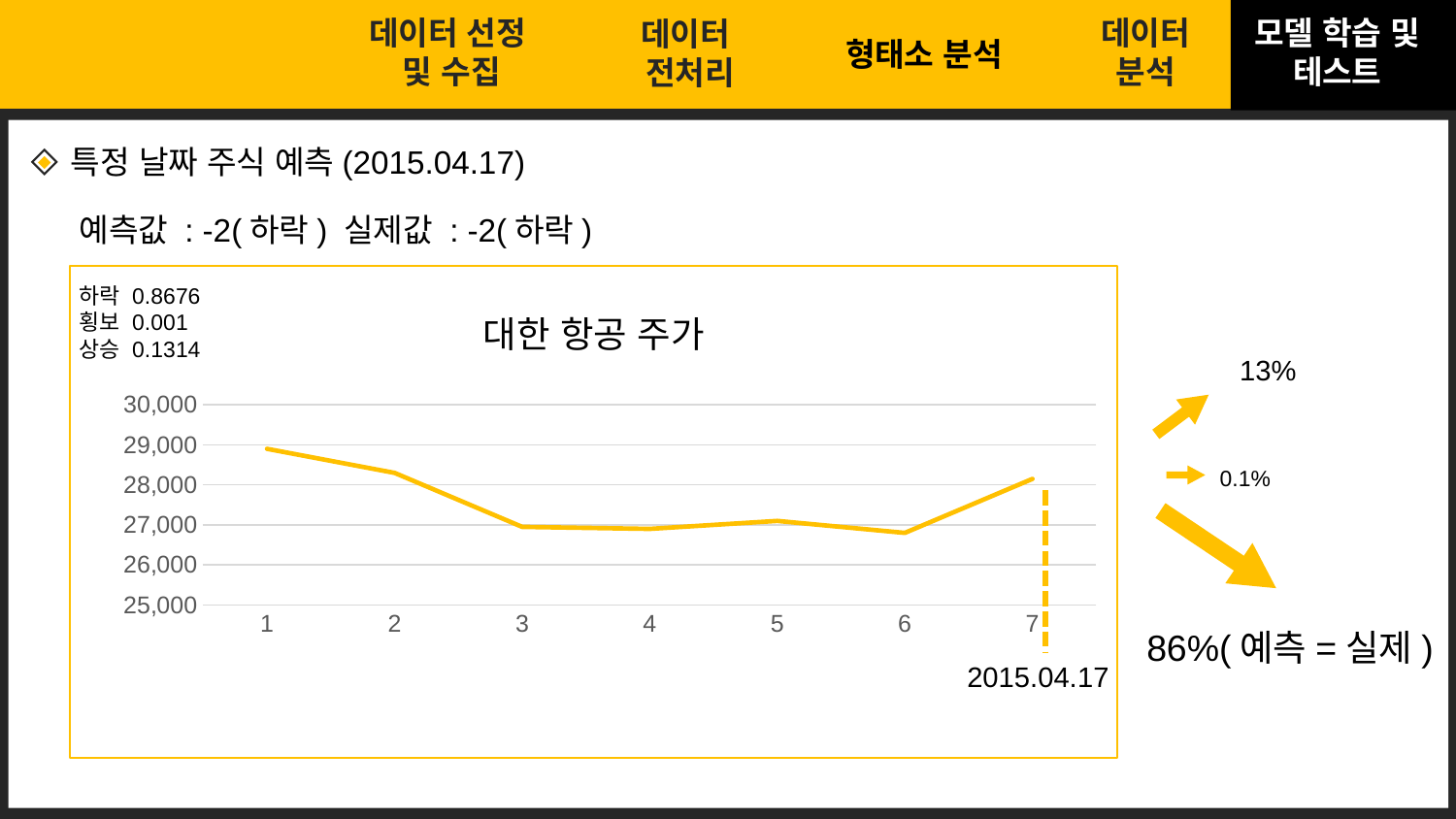

데이터 선정
및 수집
데이터 분석
모델 학습 및 테스트
데이터
전처리
형태소 분석

 특정 날짜 주식 예측(2015.04.17)

예측값 : -2(하락) 실제값 : -2(하락)

대한 항공 주가

### Chart

| Category | 대한항공 주가 |
|---|---|
하락 0.8676
횡보 0.001
상승 0.1314
13%

0.1%

86%(예측=실제)
2015.04.17